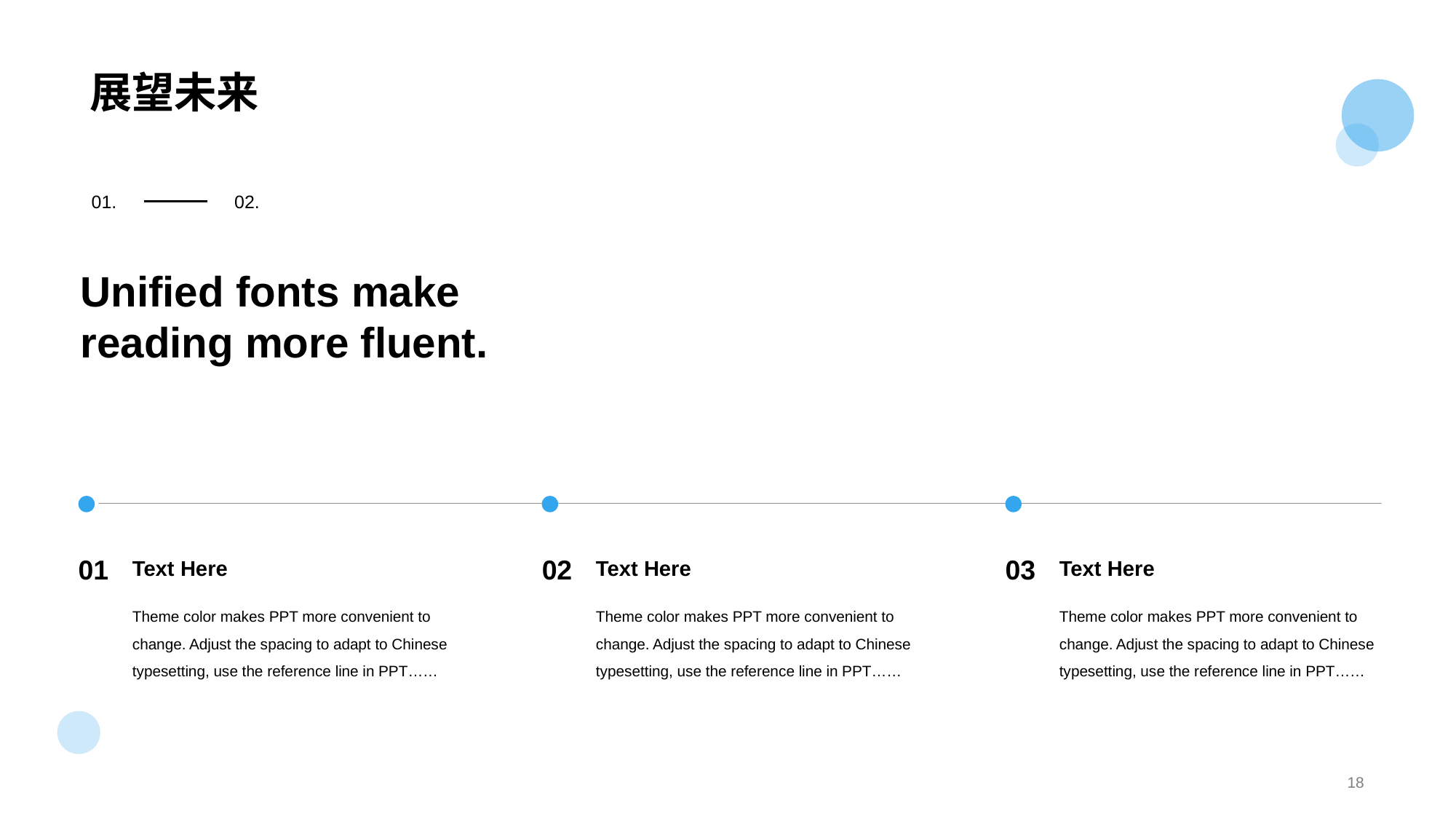

# 展望未来
01.
02.
Unified fonts make
reading more fluent.

Text Here
01
Theme color makes PPT more convenient to change. Adjust the spacing to adapt to Chinese typesetting, use the reference line in PPT……

Text Here
02
Theme color makes PPT more convenient to change. Adjust the spacing to adapt to Chinese typesetting, use the reference line in PPT……

Text Here
03
Theme color makes PPT more convenient to change. Adjust the spacing to adapt to Chinese typesetting, use the reference line in PPT……
18